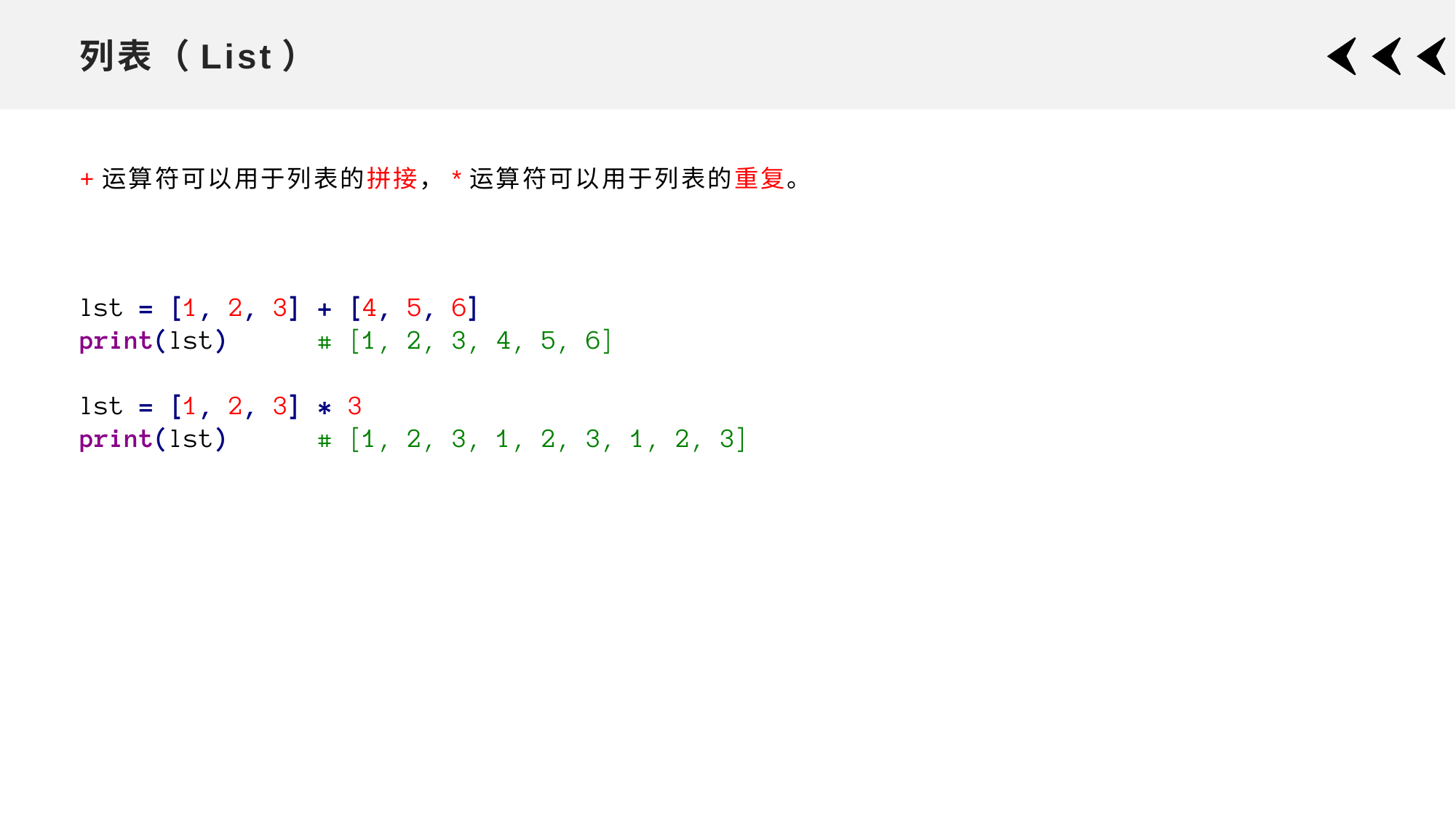

# 列表（List）
+运算符可以用于列表的拼接，*运算符可以用于列表的重复。
lst = [1, 2, 3] + [4, 5, 6]
print(lst)      # [1, 2, 3, 4, 5, 6]

lst = [1, 2, 3] * 3
print(lst)      # [1, 2, 3, 1, 2, 3, 1, 2, 3]